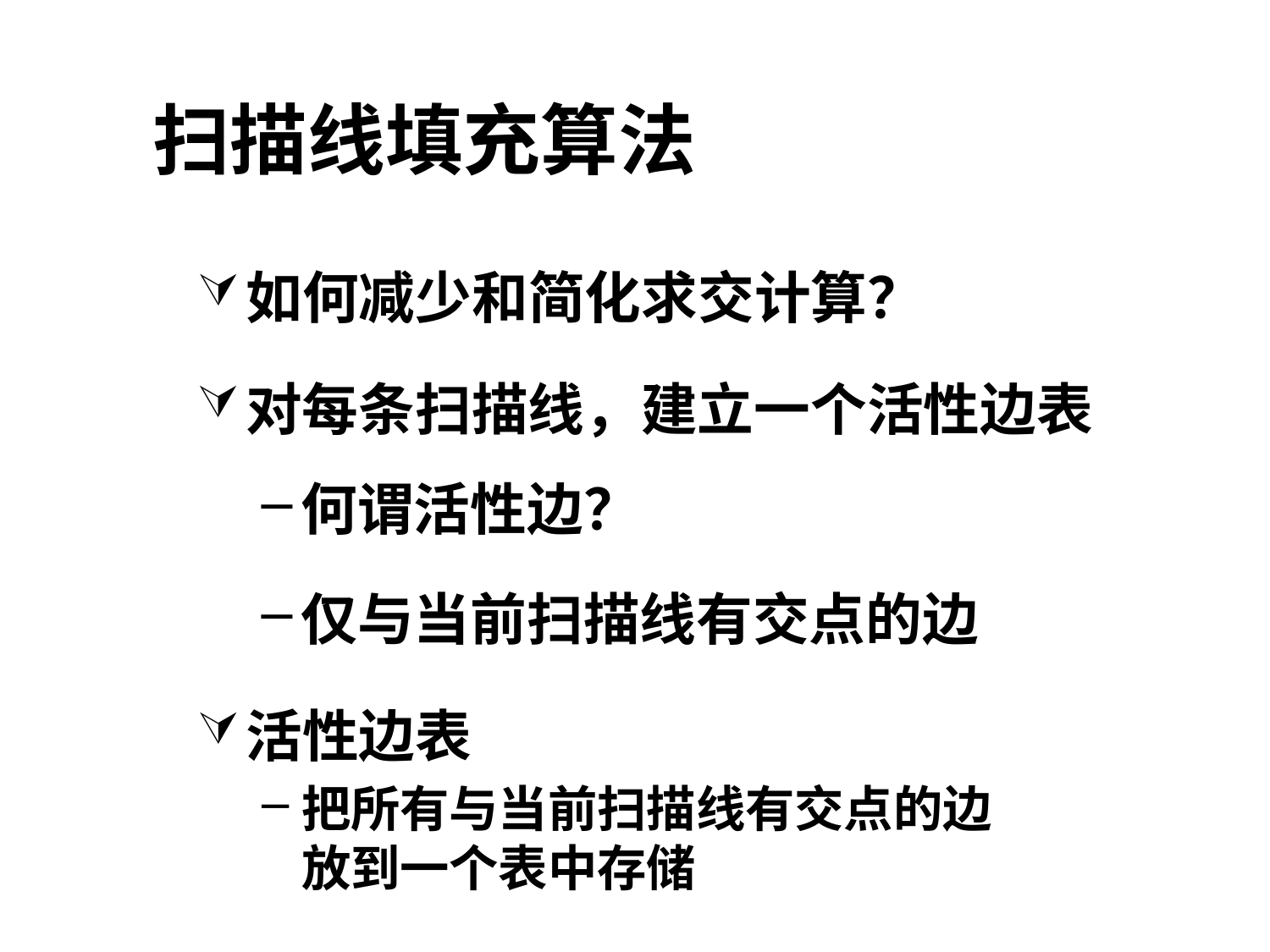

# 扫描线填充算法
如何减少和简化求交计算？
对每条扫描线，建立一个活性边表
何谓活性边？
仅与当前扫描线有交点的边
活性边表
把所有与当前扫描线有交点的边放到一个表中存储